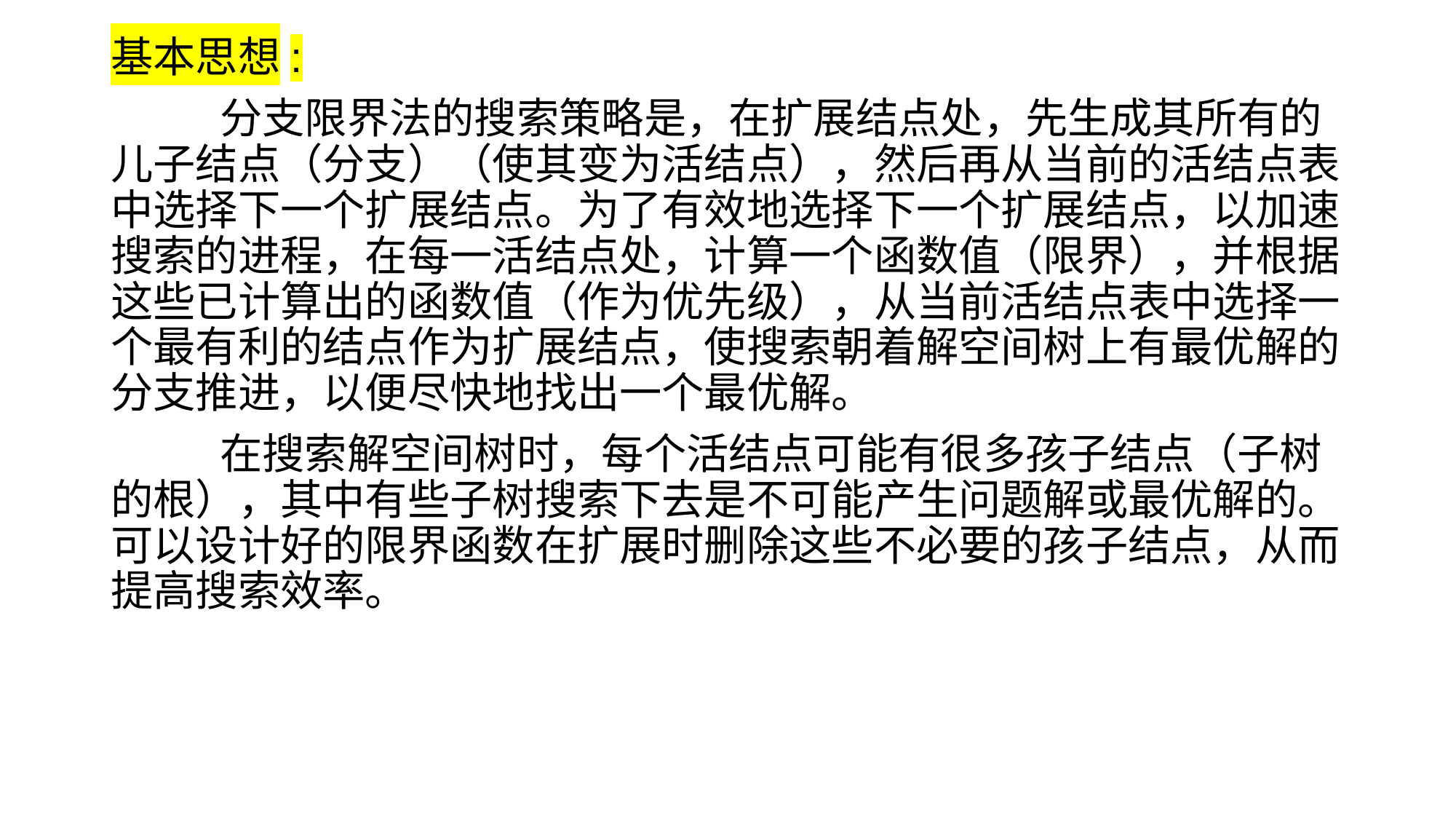

基本思想:
	分支限界法的搜索策略是，在扩展结点处，先生成其所有的儿子结点（分支）（使其变为活结点），然后再从当前的活结点表中选择下一个扩展结点。为了有效地选择下一个扩展结点，以加速搜索的进程，在每一活结点处，计算一个函数值（限界），并根据这些已计算出的函数值（作为优先级），从当前活结点表中选择一个最有利的结点作为扩展结点，使搜索朝着解空间树上有最优解的分支推进，以便尽快地找出一个最优解。
	在搜索解空间树时，每个活结点可能有很多孩子结点（子树的根），其中有些子树搜索下去是不可能产生问题解或最优解的。可以设计好的限界函数在扩展时删除这些不必要的孩子结点，从而提高搜索效率。